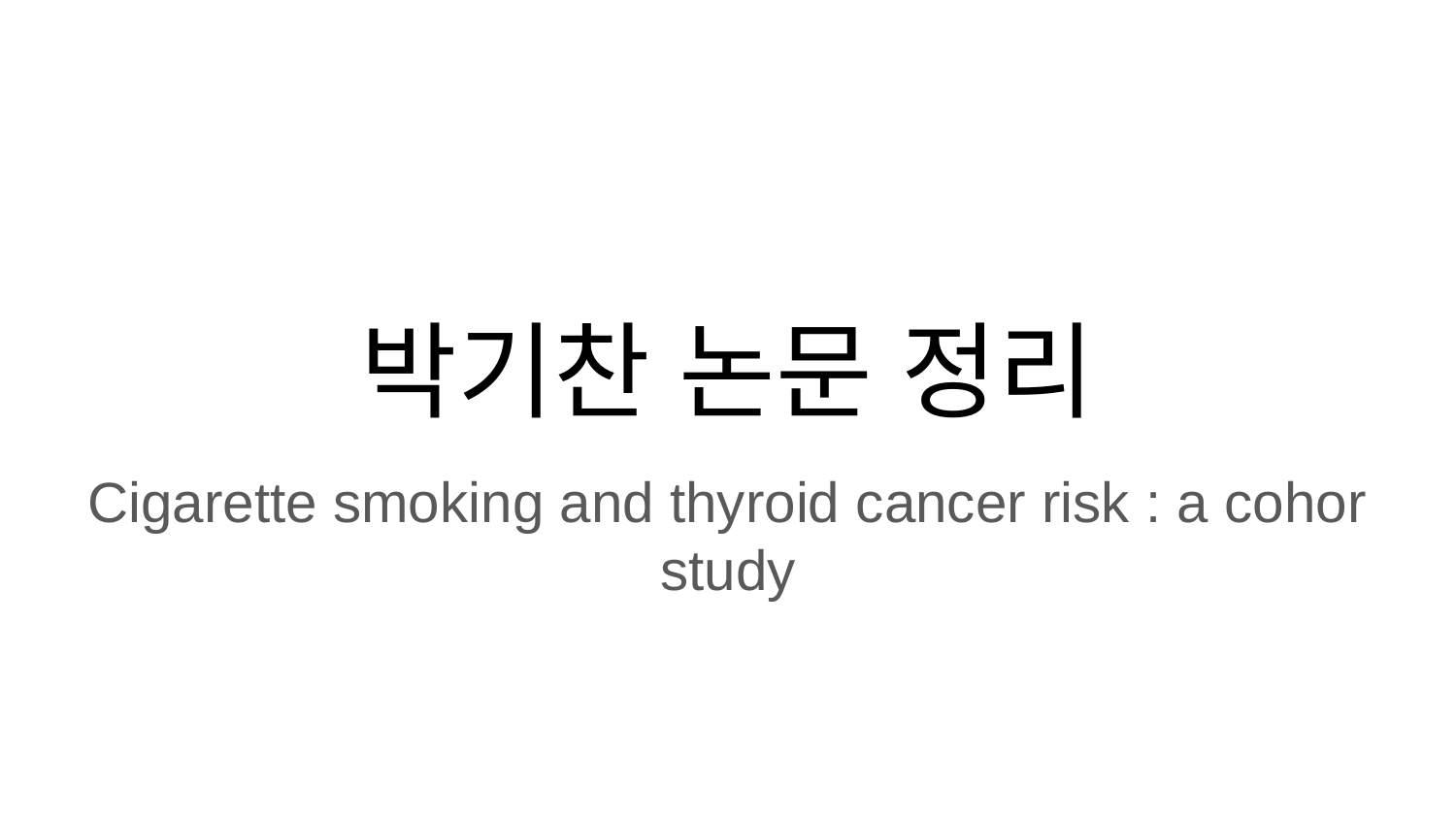

# 박기찬 논문 정리
Cigarette smoking and thyroid cancer risk : a cohor study